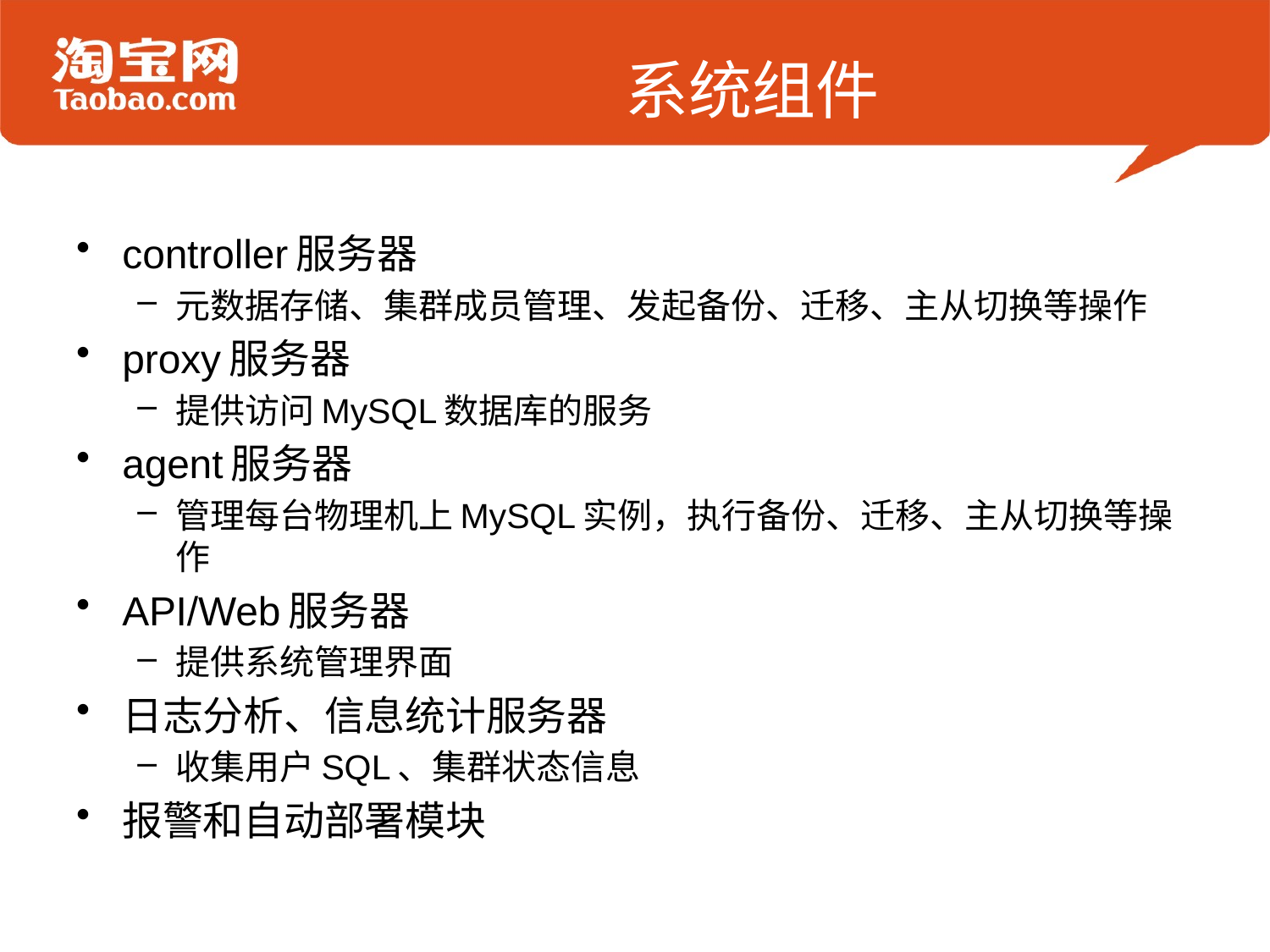

# 系统组件
controller服务器
元数据存储、集群成员管理、发起备份、迁移、主从切换等操作
proxy服务器
提供访问MySQL数据库的服务
agent服务器
管理每台物理机上MySQL实例，执行备份、迁移、主从切换等操作
API/Web服务器
提供系统管理界面
日志分析、信息统计服务器
收集用户SQL、集群状态信息
报警和自动部署模块